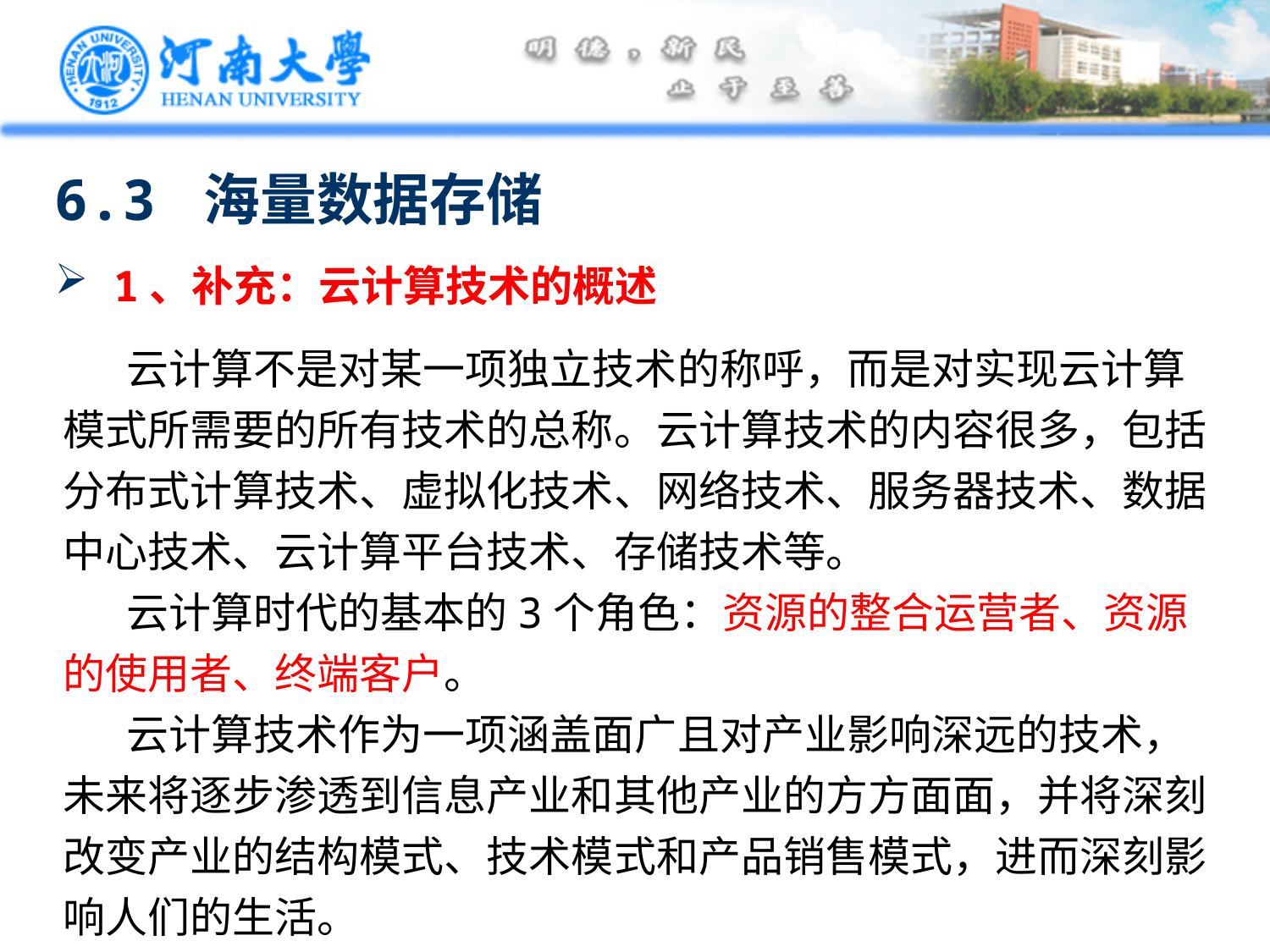

6.3 海量数据存储
 1、补充：云计算技术的概述
云计算不是对某一项独立技术的称呼，而是对实现云计算模式所需要的所有技术的总称。云计算技术的内容很多，包括分布式计算技术、虚拟化技术、网络技术、服务器技术、数据中心技术、云计算平台技术、存储技术等。
云计算时代的基本的3个角色：资源的整合运营者、资源的使用者、终端客户。
云计算技术作为一项涵盖面广且对产业影响深远的技术，未来将逐步渗透到信息产业和其他产业的方方面面，并将深刻改变产业的结构模式、技术模式和产品销售模式，进而深刻影响人们的生活。